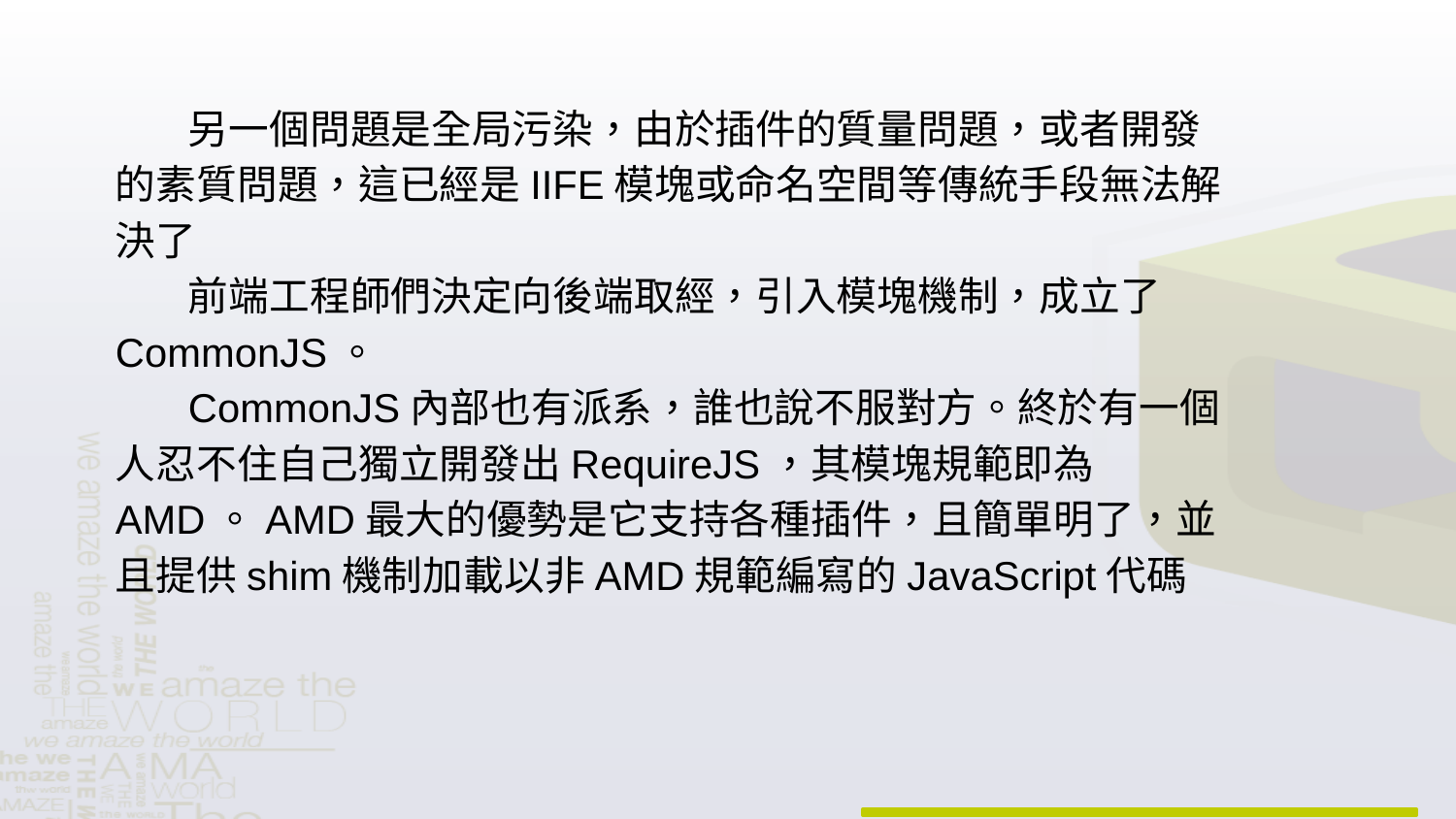

另一個問題是全局污染，由於插件的質量問題，或者開發的素質問題，這已經是IIFE模塊或命名空間等傳統手段無法解決了
前端工程師們決定向後端取經，引入模塊機制，成立了CommonJS。
CommonJS內部也有派系，誰也說不服對方。終於有一個人忍不住自己獨立開發出RequireJS，其模塊規範即為AMD。AMD最大的優勢是它支持各種插件，且簡單明了，並且提供shim機制加載以非AMD規範編寫的JavaScript代碼